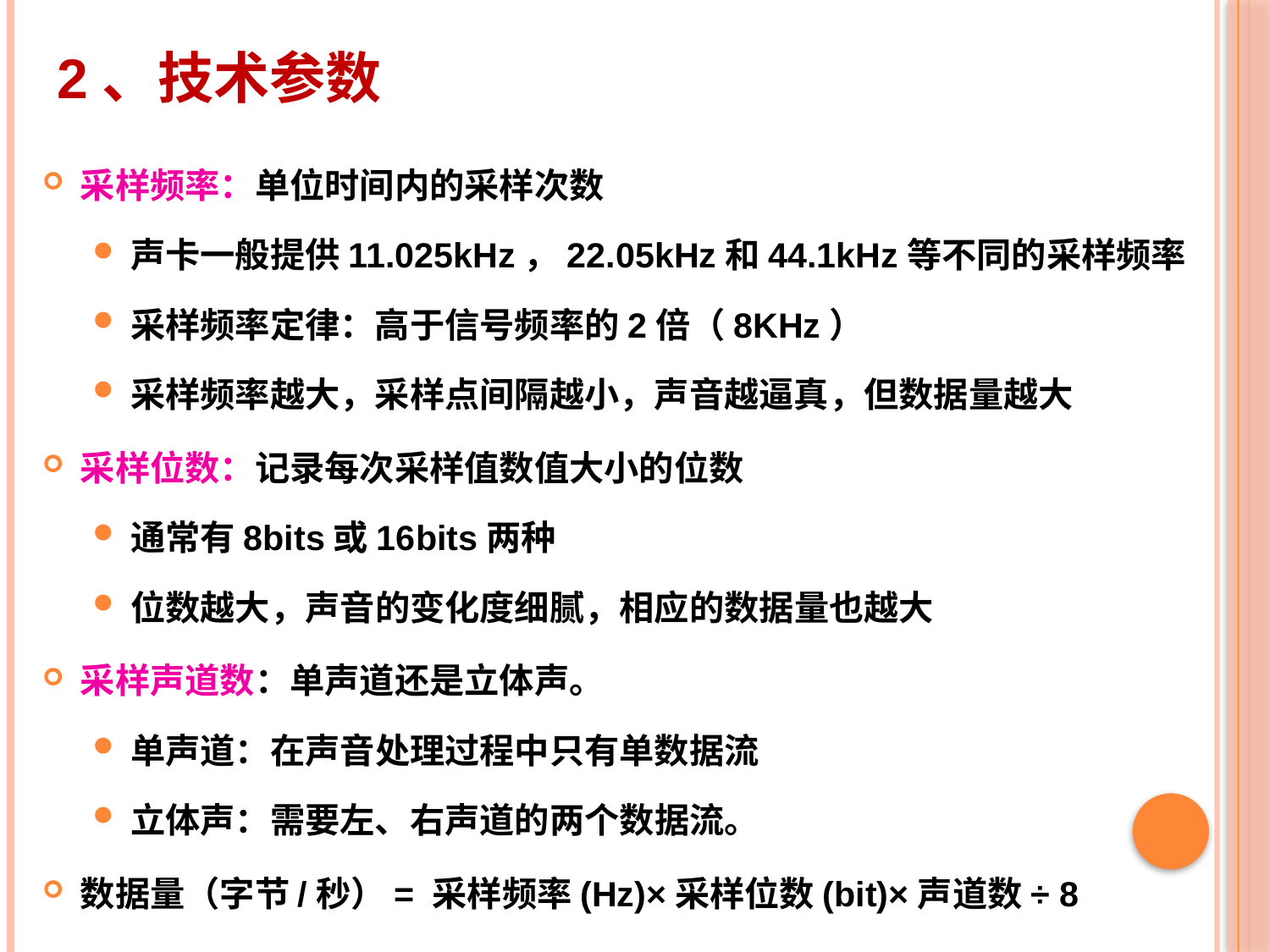

# 2、技术参数
采样频率：单位时间内的采样次数
声卡一般提供11.025kHz，22.05kHz和44.1kHz等不同的采样频率
采样频率定律：高于信号频率的2倍（8KHz）
采样频率越大，采样点间隔越小，声音越逼真，但数据量越大
采样位数：记录每次采样值数值大小的位数
通常有8bits或16bits两种
位数越大，声音的变化度细腻，相应的数据量也越大
采样声道数：单声道还是立体声。
单声道：在声音处理过程中只有单数据流
立体声：需要左、右声道的两个数据流。
数据量（字节/秒）= 采样频率(Hz)×采样位数(bit)×声道数÷ 8